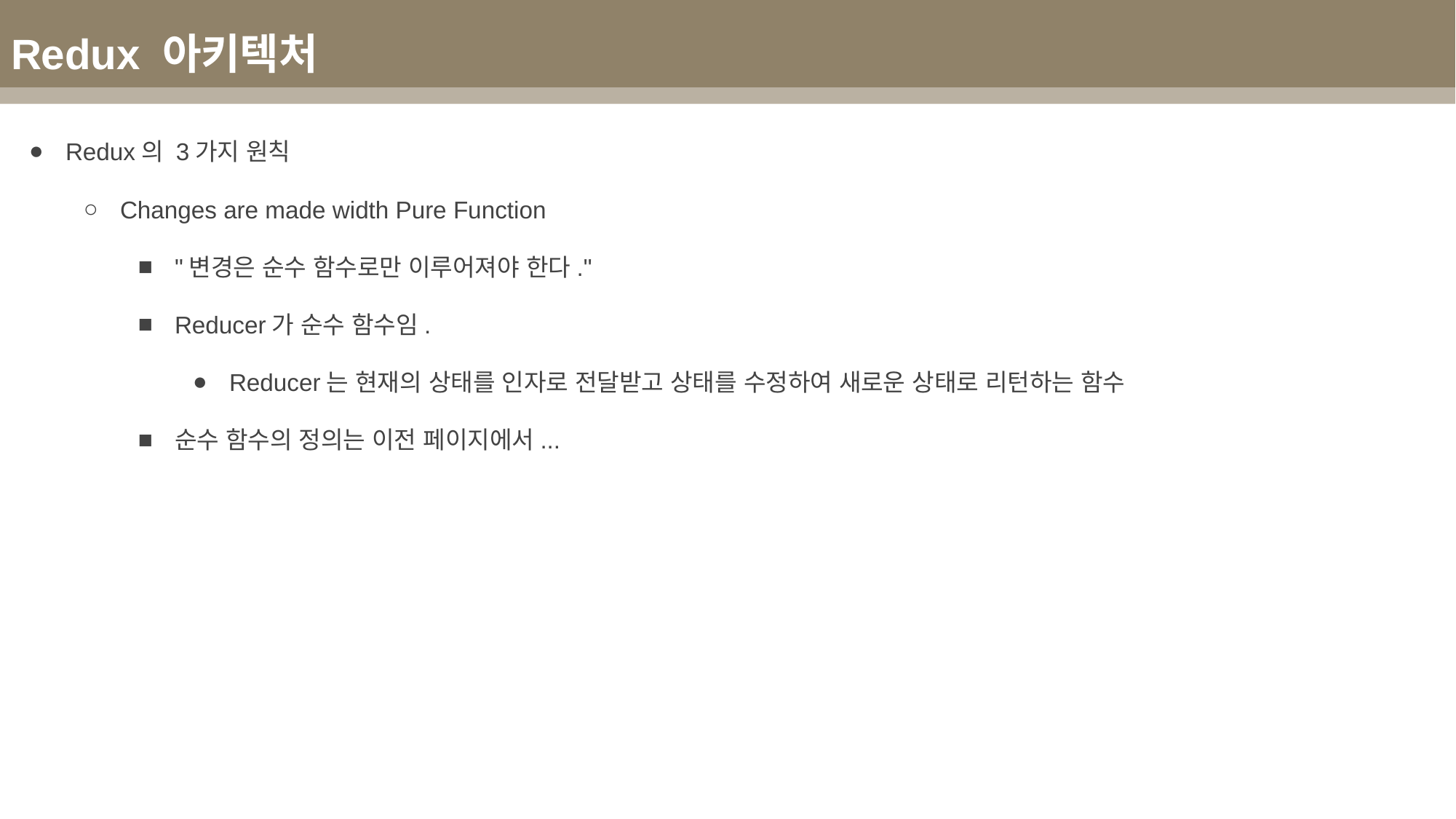

Redux 아키텍처
Redux의 3가지 원칙
Changes are made width Pure Function
"변경은 순수 함수로만 이루어져야 한다."
Reducer가 순수 함수임.
Reducer는 현재의 상태를 인자로 전달받고 상태를 수정하여 새로운 상태로 리턴하는 함수
순수 함수의 정의는 이전 페이지에서...